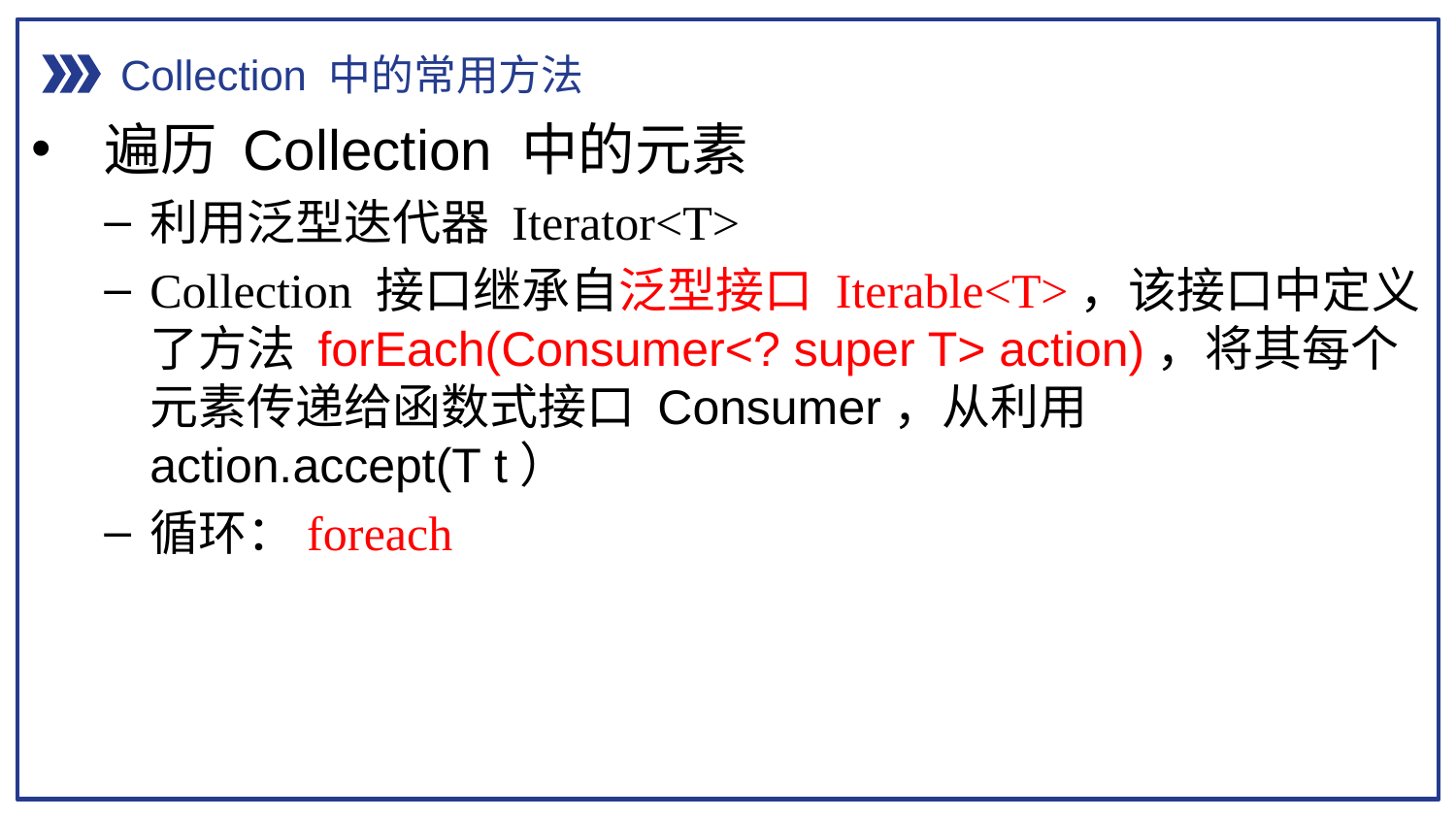

Collection 中的常用方法

遍历 Collection 中的元素
利用泛型迭代器 Iterator<T>
Collection 接口继承自泛型接口 Iterable<T>，该接口中定义了方法 forEach(Consumer<? super T> action)，将其每个元素传递给函数式接口 Consumer，从利用 action.accept(T t）
循环：foreach